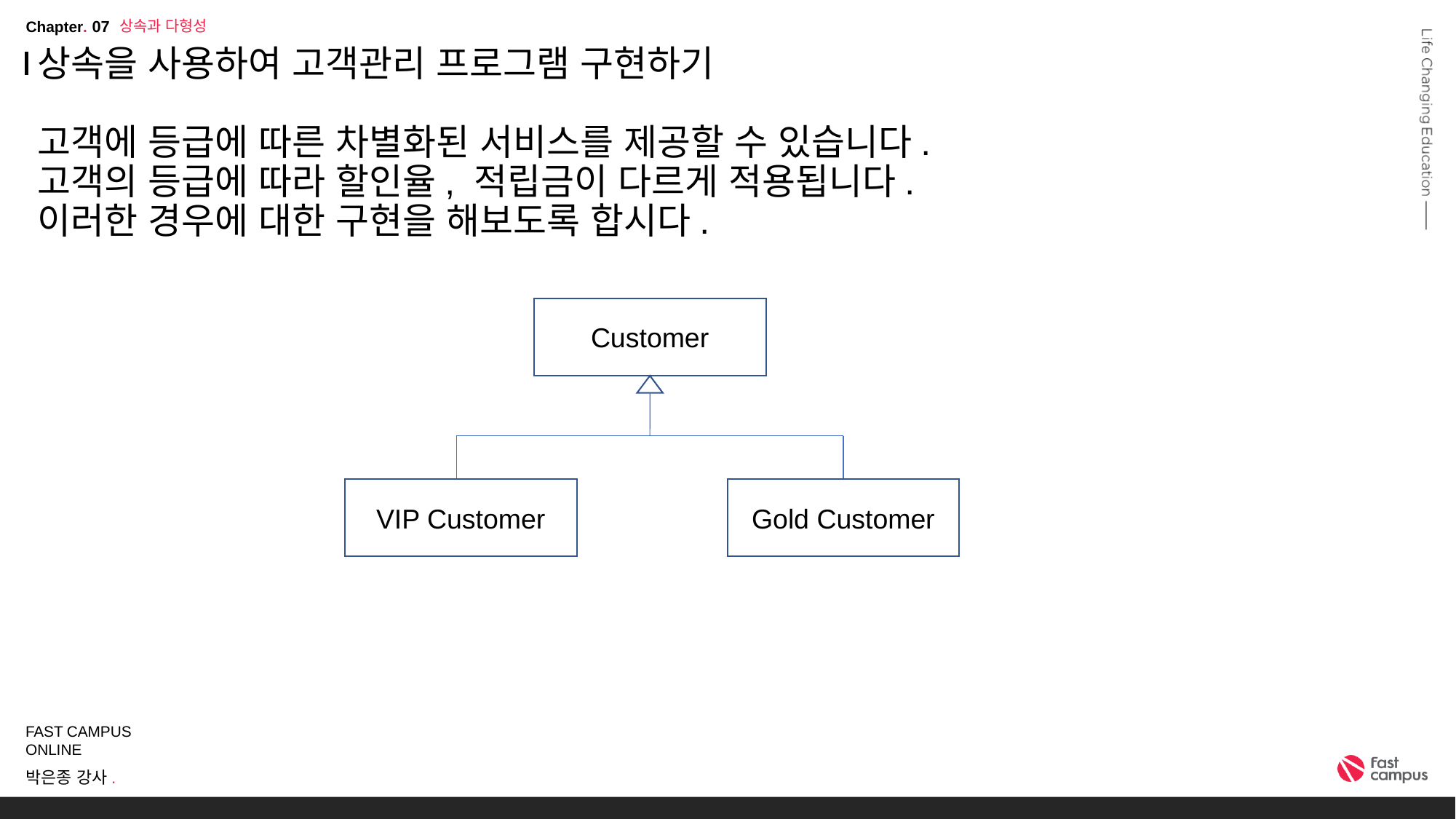

상속과 다형성
07
# 상속을 사용하여 고객관리 프로그램 구현하기 고객에 등급에 따른 차별화된 서비스를 제공할 수 있습니다. 고객의 등급에 따라 할인율, 적립금이 다르게 적용됩니다. 이러한 경우에 대한 구현을 해보도록 합시다.
Customer

VIP Customer
Gold Customer